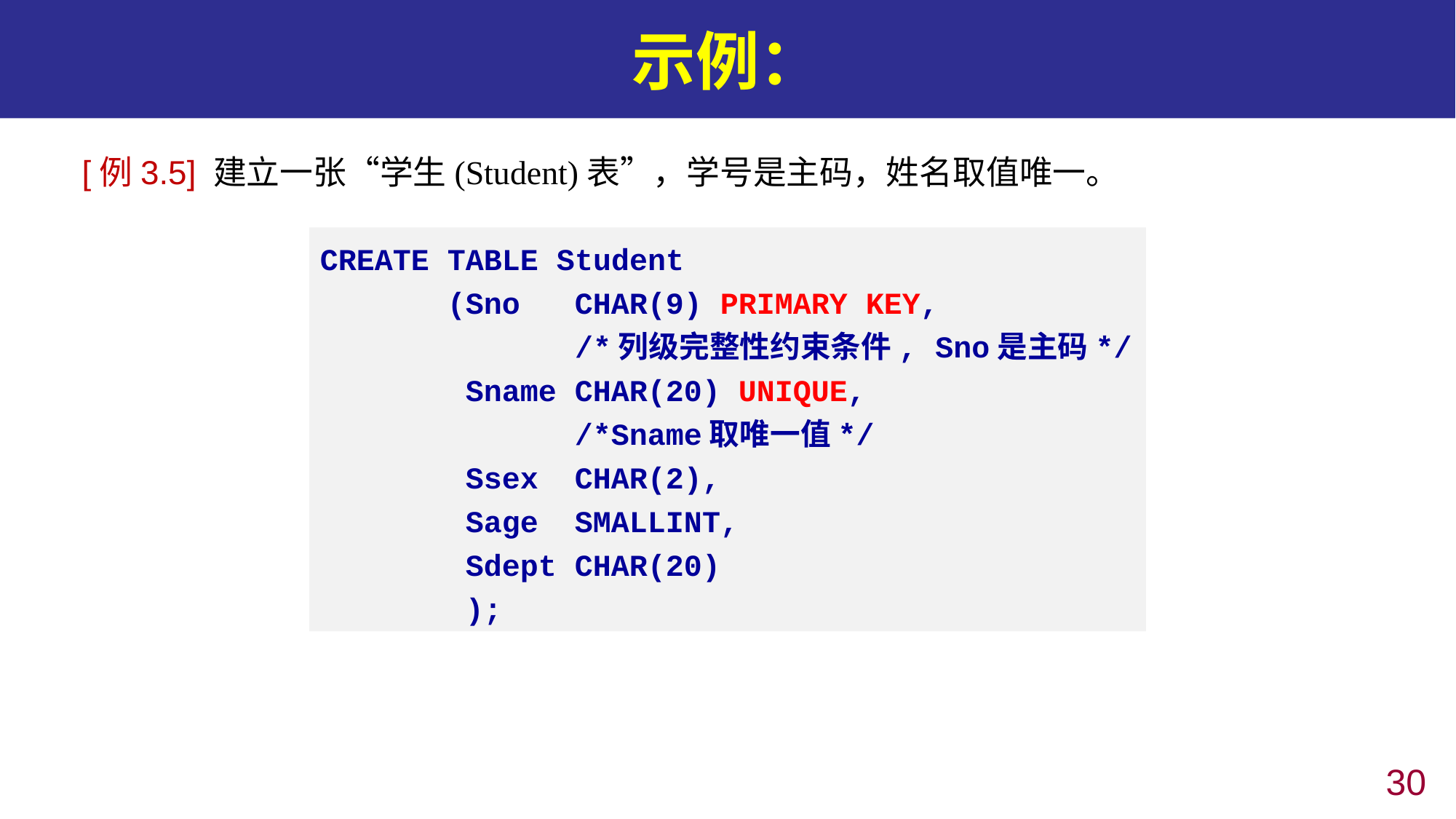

# 示例：
[例3.5] 建立一张“学生(Student)表”，学号是主码，姓名取值唯一。
CREATE TABLE Student
       (Sno   CHAR(9) PRIMARY KEY,
              /*列级完整性约束条件, Sno是主码*/
        Sname CHAR(20) UNIQUE,
              /*Sname取唯一值*/
        Ssex  CHAR(2),
        Sage  SMALLINT,
        Sdept CHAR(20)
        );
30